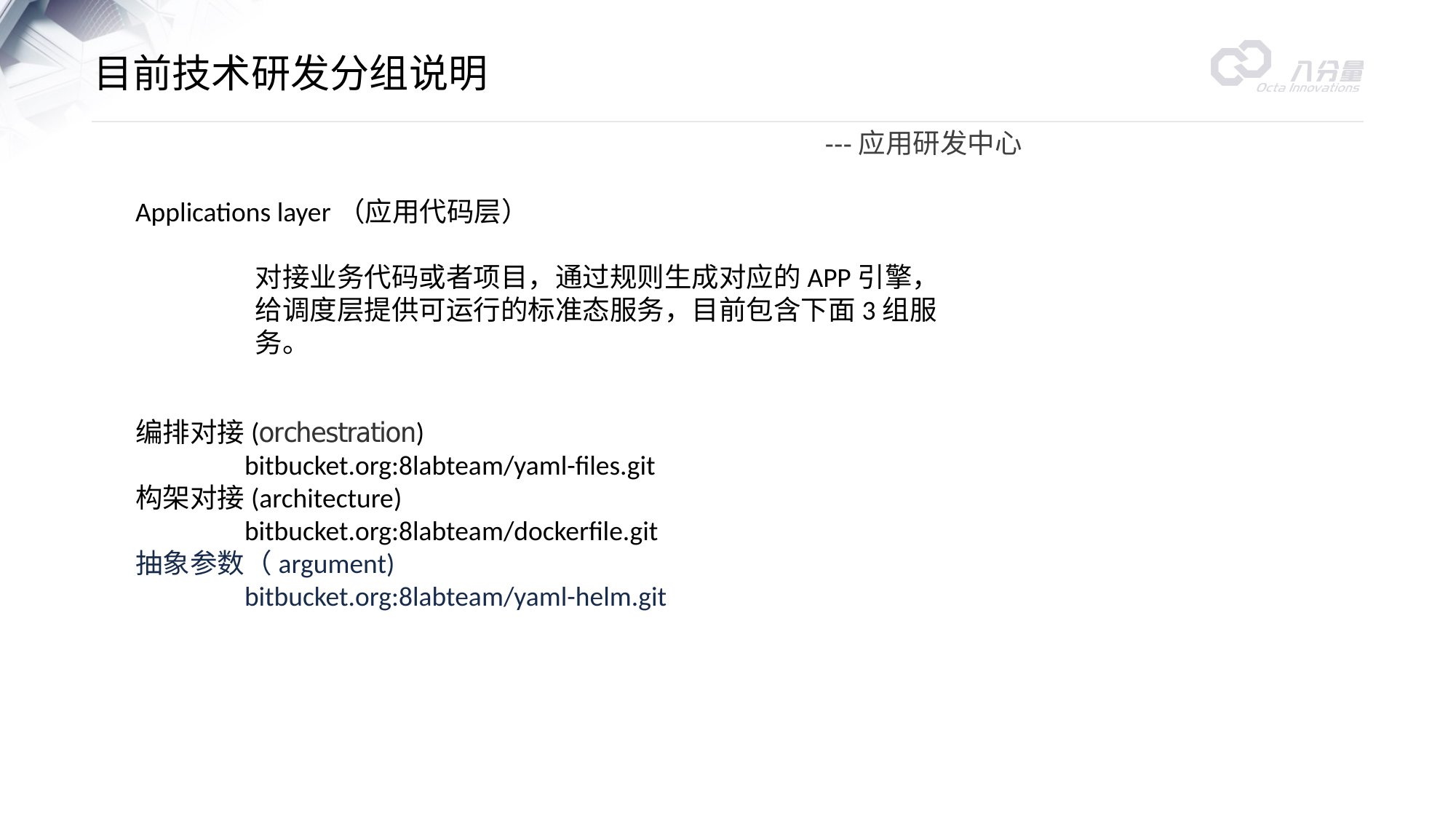

目前技术研发分组说明
---应用研发中心
Applications layer（应用代码层）
对接业务代码或者项目，通过规则生成对应的APP引擎，给调度层提供可运行的标准态服务，目前包含下面3组服务。
编排对接(orchestration)
	bitbucket.org:8labteam/yaml-files.git
构架对接(architecture)
	bitbucket.org:8labteam/dockerfile.git
抽象参数（argument)
	bitbucket.org:8labteam/yaml-helm.git